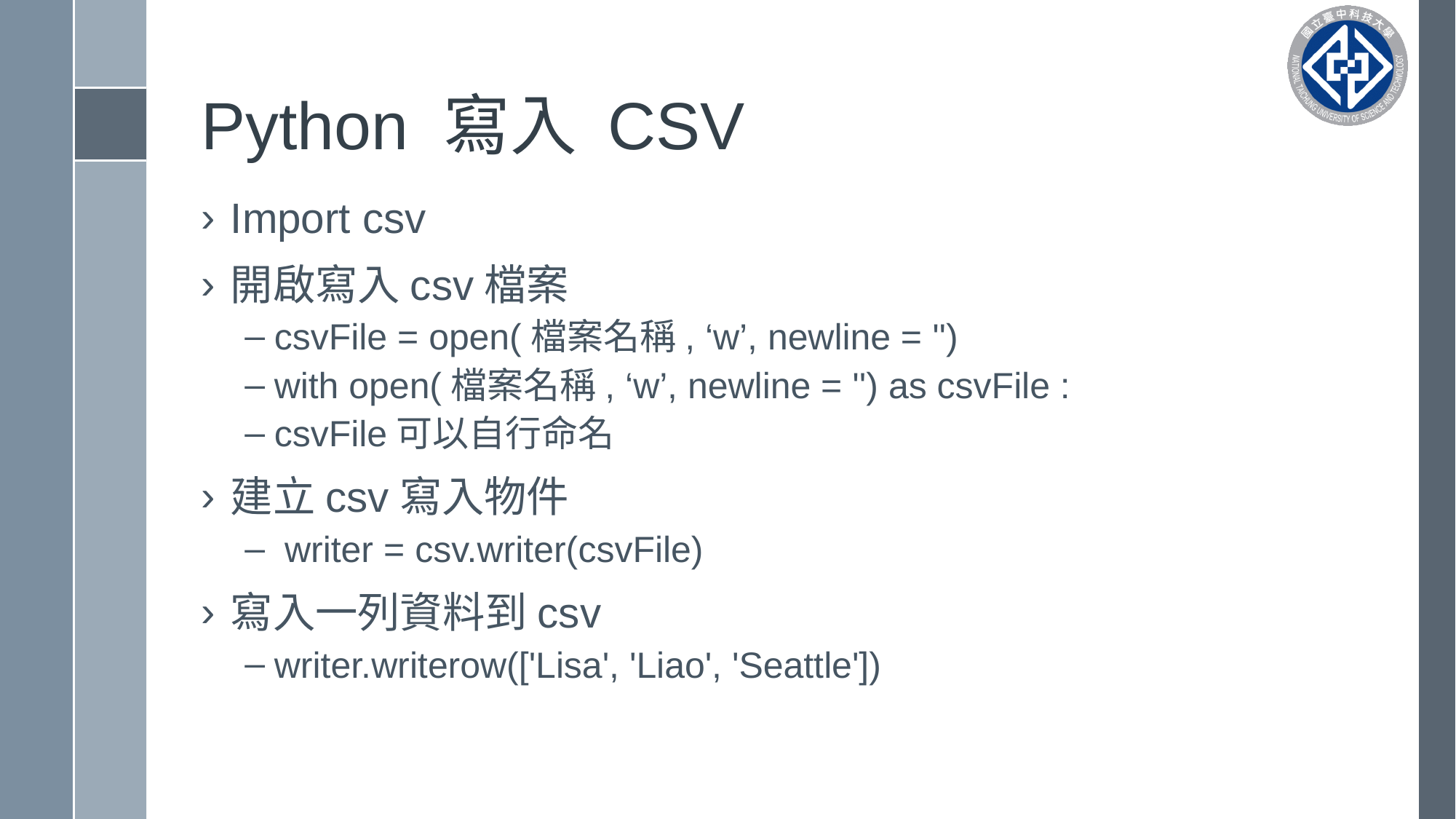

# Python 寫入 CSV
Import csv
開啟寫入csv檔案
csvFile = open(檔案名稱, ‘w’, newline = '')
with open(檔案名稱, ‘w’, newline = '') as csvFile :
csvFile可以自行命名
建立csv寫入物件
 writer = csv.writer(csvFile)
寫入一列資料到csv
writer.writerow(['Lisa', 'Liao', 'Seattle'])